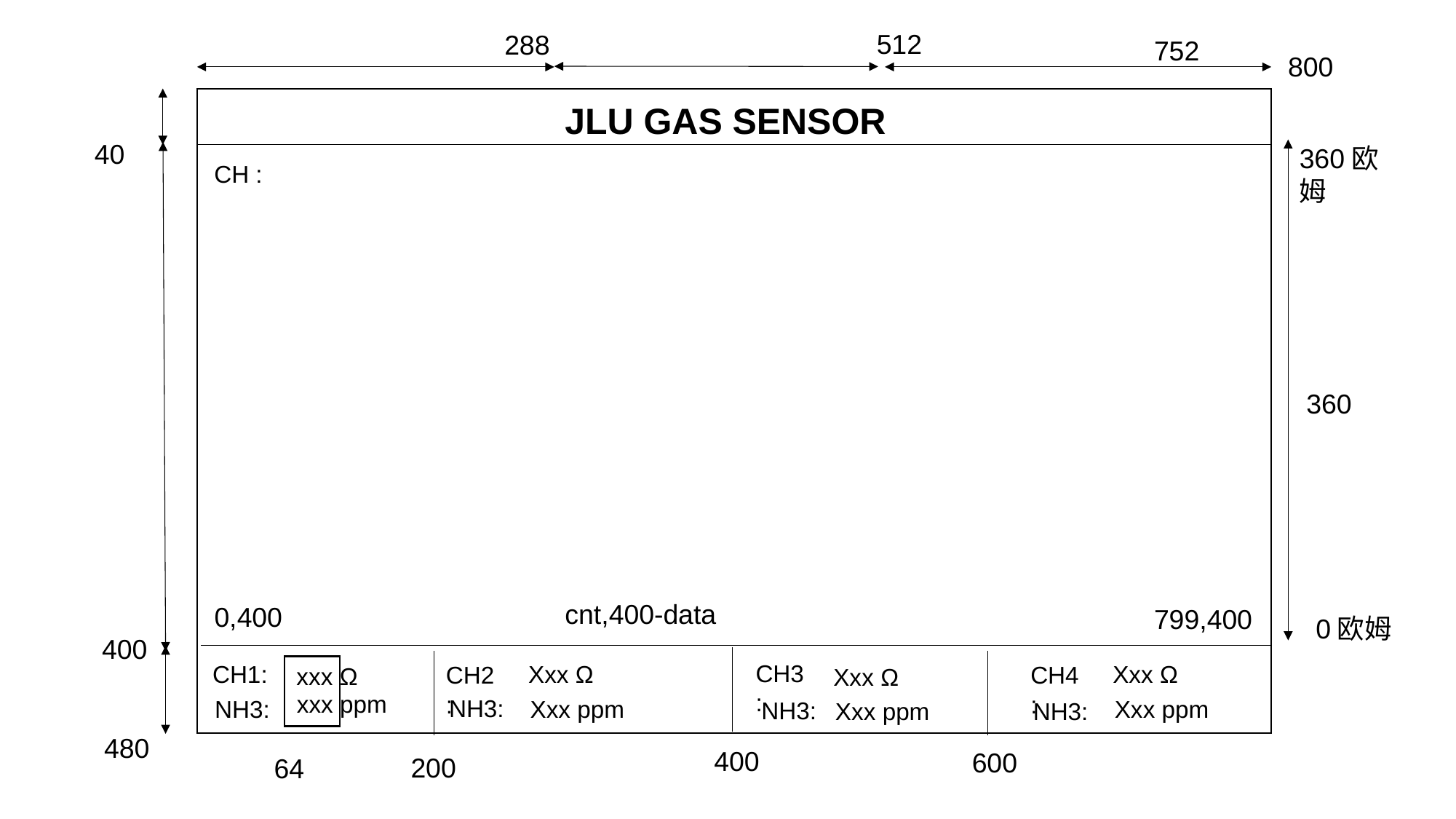

512
288
752
800

JLU GAS SENSOR
40
360欧姆
CH :
360
cnt,400-data
0,400
799,400
0欧姆
400
CH3:
Xxx Ω
Xxx Ω
CH1:
CH2:
CH4:
xxx Ω

Xxx Ω
xxx ppm
NH3:
NH3:
Xxx ppm
Xxx ppm
NH3:
NH3:
Xxx ppm
480
400
600
200
64